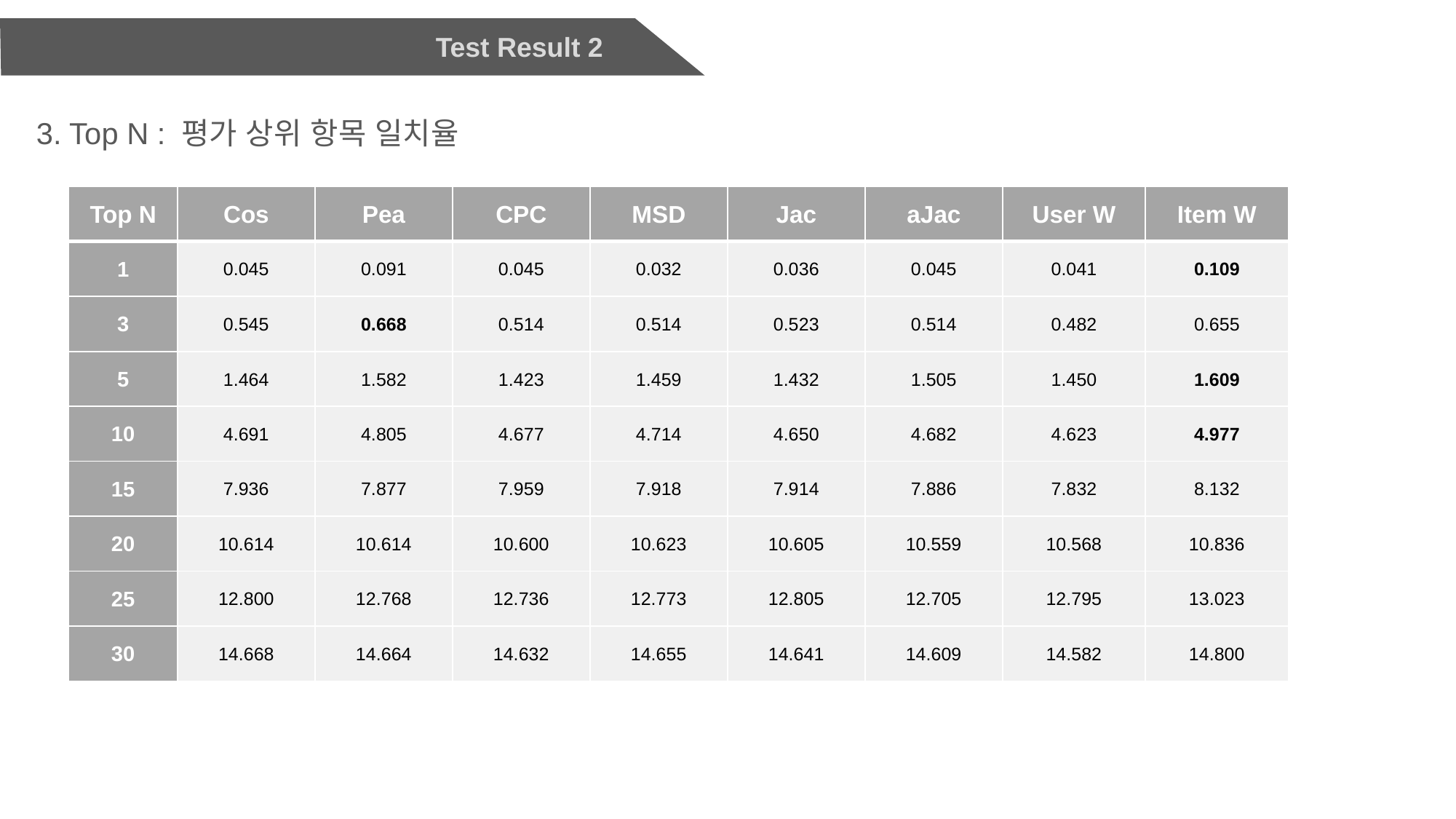

Test Result 2
3. Top N : 평가 상위 항목 일치율
| Top N | Cos | Pea | CPC | MSD | Jac | aJac | User W | Item W |
| --- | --- | --- | --- | --- | --- | --- | --- | --- |
| 1 | 0.045 | 0.091 | 0.045 | 0.032 | 0.036 | 0.045 | 0.041 | 0.109 |
| 3 | 0.545 | 0.668 | 0.514 | 0.514 | 0.523 | 0.514 | 0.482 | 0.655 |
| 5 | 1.464 | 1.582 | 1.423 | 1.459 | 1.432 | 1.505 | 1.450 | 1.609 |
| 10 | 4.691 | 4.805 | 4.677 | 4.714 | 4.650 | 4.682 | 4.623 | 4.977 |
| 15 | 7.936 | 7.877 | 7.959 | 7.918 | 7.914 | 7.886 | 7.832 | 8.132 |
| 20 | 10.614 | 10.614 | 10.600 | 10.623 | 10.605 | 10.559 | 10.568 | 10.836 |
| 25 | 12.800 | 12.768 | 12.736 | 12.773 | 12.805 | 12.705 | 12.795 | 13.023 |
| 30 | 14.668 | 14.664 | 14.632 | 14.655 | 14.641 | 14.609 | 14.582 | 14.800 |